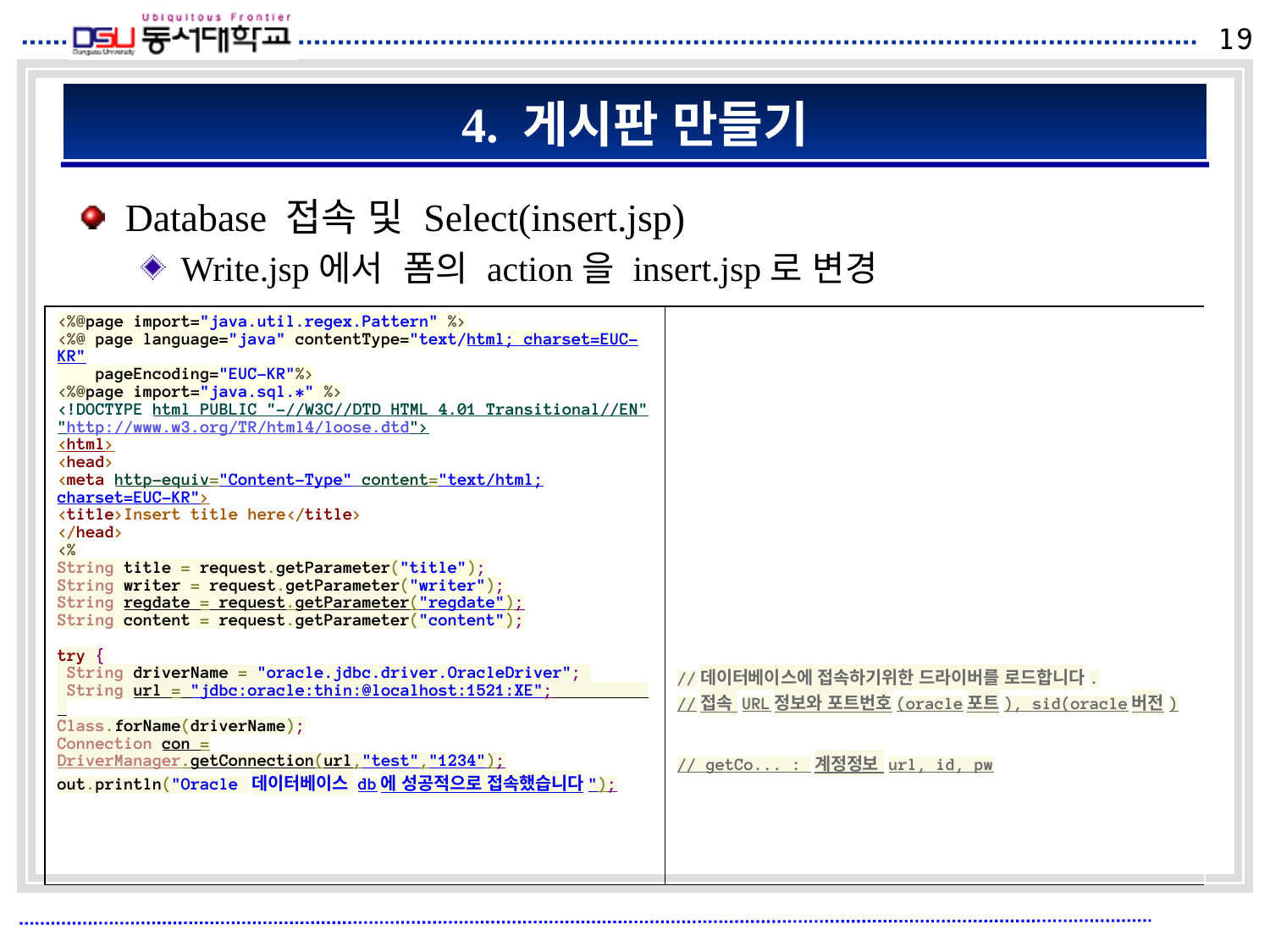

# 4. 게시판 만들기
Database 접속 및 Select(insert.jsp)
Write.jsp에서  폼의 action을 insert.jsp로 변경

| <%@page import="java.util.regex.Pattern" %> <%@ page language="java" contentType="text/html; charset=EUC-KR" pageEncoding="EUC-KR"%> <%@page import="java.sql.\*" %> <!DOCTYPE html PUBLIC "-//W3C//DTD HTML 4.01 Transitional//EN" "http://www.w3.org/TR/html4/loose.dtd"> <html> <head> <meta http-equiv="Content-Type" content="text/html; charset=EUC-KR"> <title>Insert title here</title> </head> <% String title = request.getParameter("title"); String writer = request.getParameter("writer"); String regdate = request.getParameter("regdate"); String content = request.getParameter("content"); try { String driverName = "oracle.jdbc.driver.OracleDriver"; String url = "jdbc:oracle:thin:@localhost:1521:XE"; Class.forName(driverName); Connection con = DriverManager.getConnection(url,"test","1234"); out.println("Oracle 데이터베이스 db에 성공적으로 접속했습니다"); | //데이터베이스에 접속하기위한 드라이버를 로드합니다. //접속 URL정보와 포트번호(oracle포트), sid(oracle버전) // getCo... : 계정정보 url, id, pw |
| --- | --- |